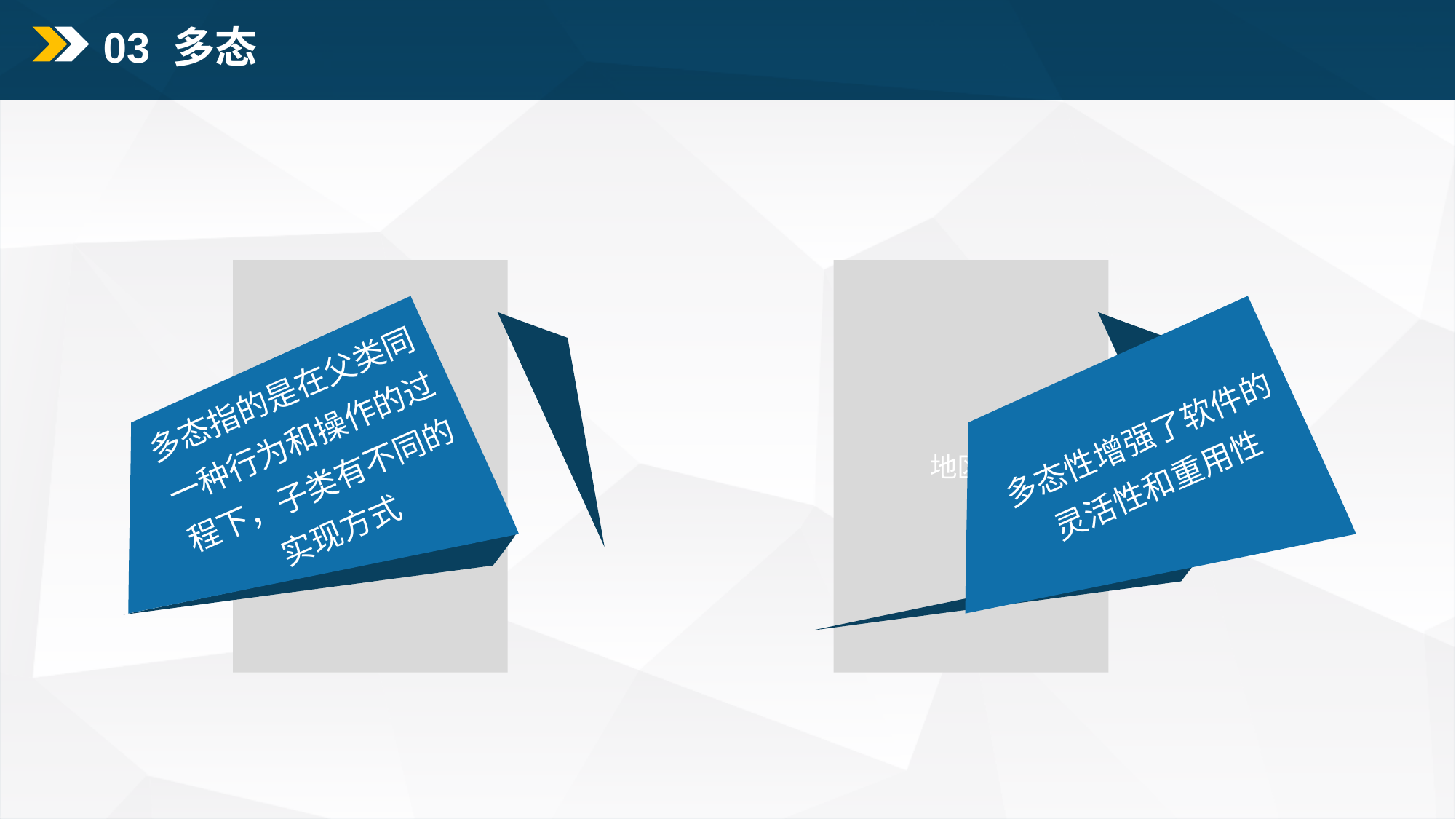

03 多态

地区卡
地区卡

多态指的是在父类同一种行为和操作的过程下，子类有不同的实现方式
多态性增强了软件的灵活性和重用性